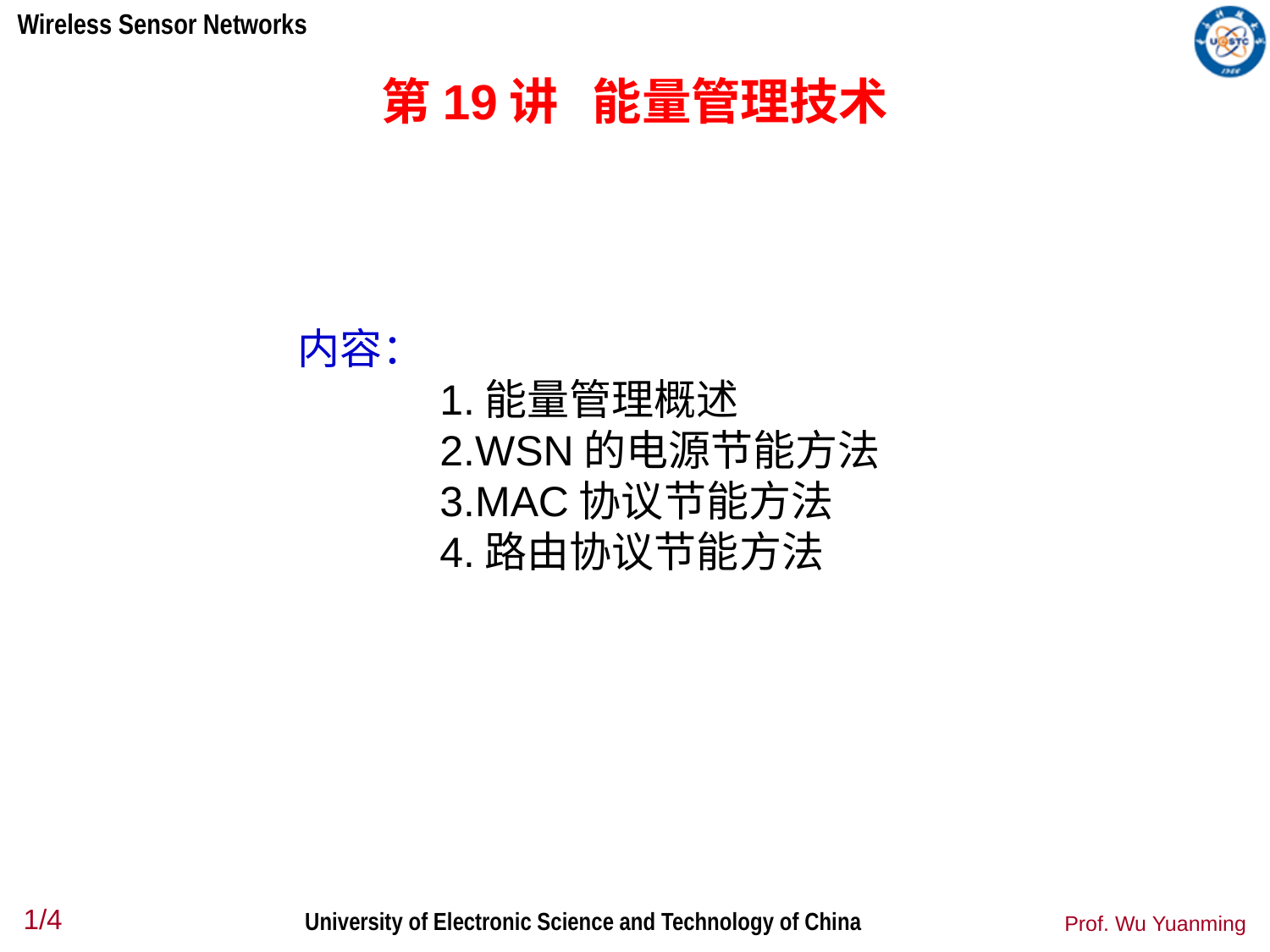

# 第19讲   能量管理技术
内容：
            1.能量管理概述
            2.WSN的电源节能方法
            3.MAC协议节能方法
            4.路由协议节能方法
1/4
Prof. Wu Yuanming